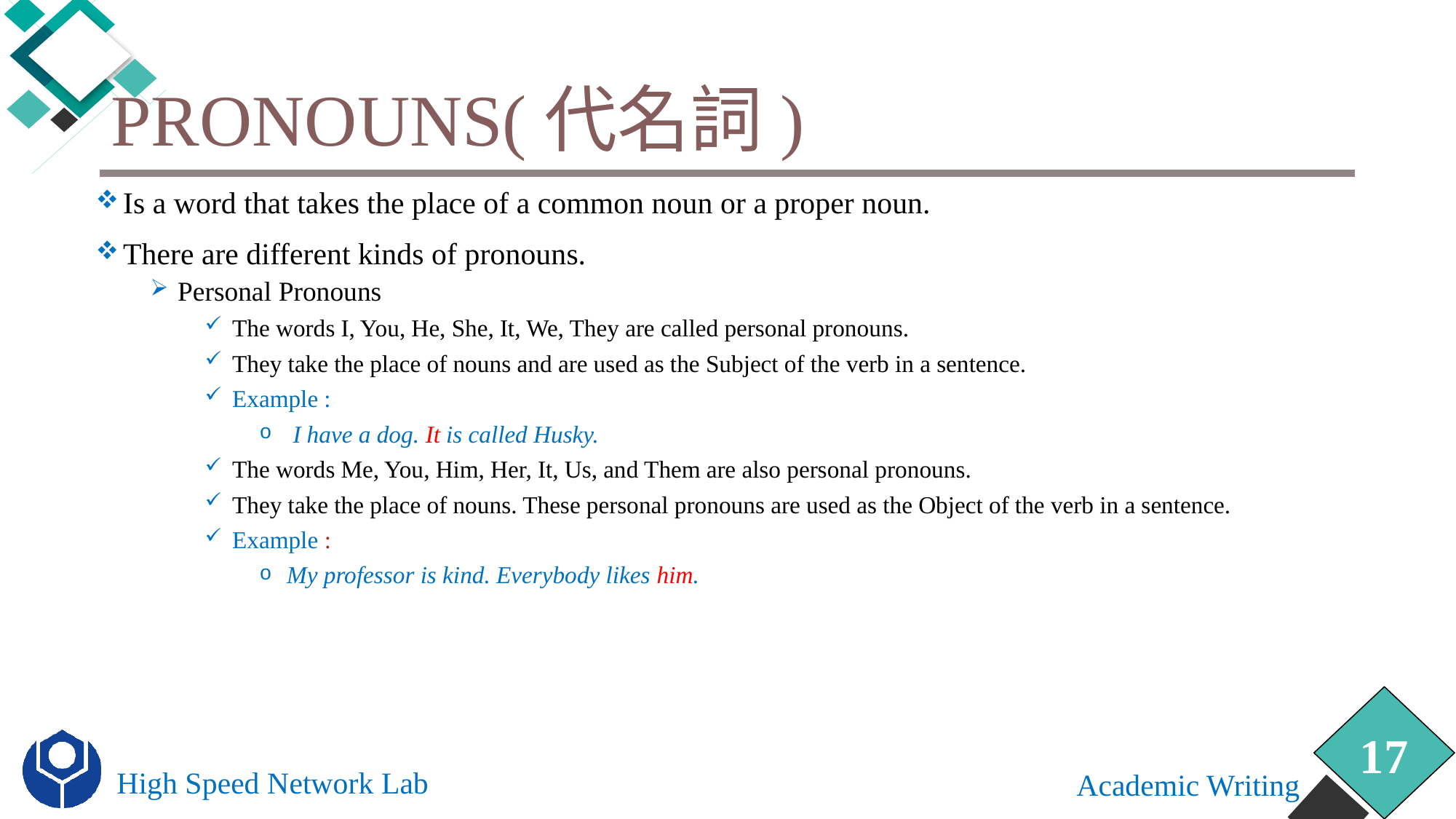

# Pronouns(代名詞)
Is a word that takes the place of a common noun or a proper noun.
There are different kinds of pronouns.
Personal Pronouns
The words I, You, He, She, It, We, They are called personal pronouns.
They take the place of nouns and are used as the Subject of the verb in a sentence.
Example :
 I have a dog. It is called Husky.
The words Me, You, Him, Her, It, Us, and Them are also personal pronouns.
They take the place of nouns. These personal pronouns are used as the Object of the verb in a sentence.
Example :
My professor is kind. Everybody likes him.